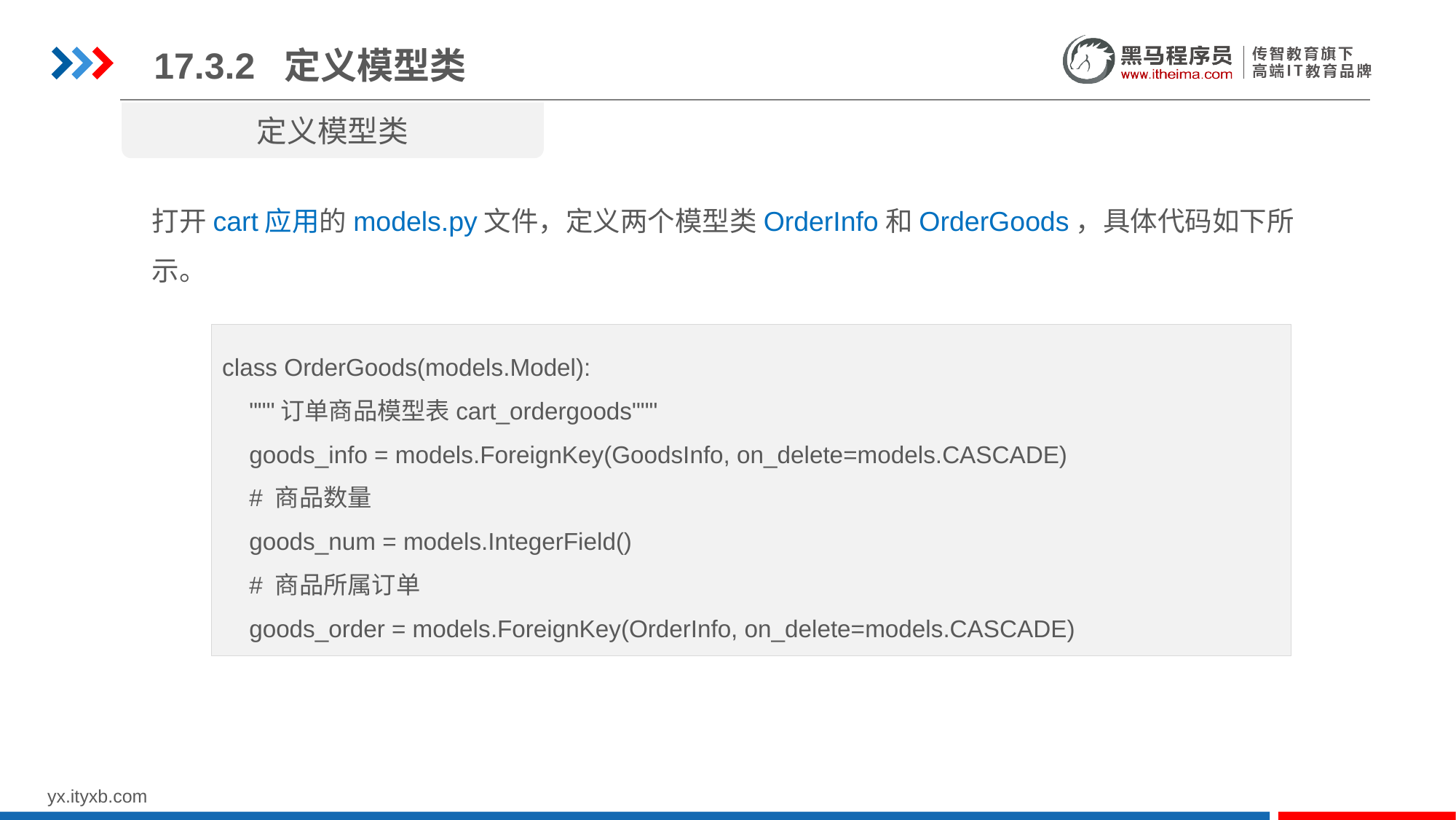

17.3.2  定义模型类

定义模型类
打开cart应用的models.py文件，定义两个模型类OrderInfo和OrderGoods，具体代码如下所示。
class OrderGoods(models.Model):
    """订单商品模型表cart_ordergoods"""
    goods_info = models.ForeignKey(GoodsInfo, on_delete=models.CASCADE)
    # 商品数量
    goods_num = models.IntegerField()
    # 商品所属订单
    goods_order = models.ForeignKey(OrderInfo, on_delete=models.CASCADE)